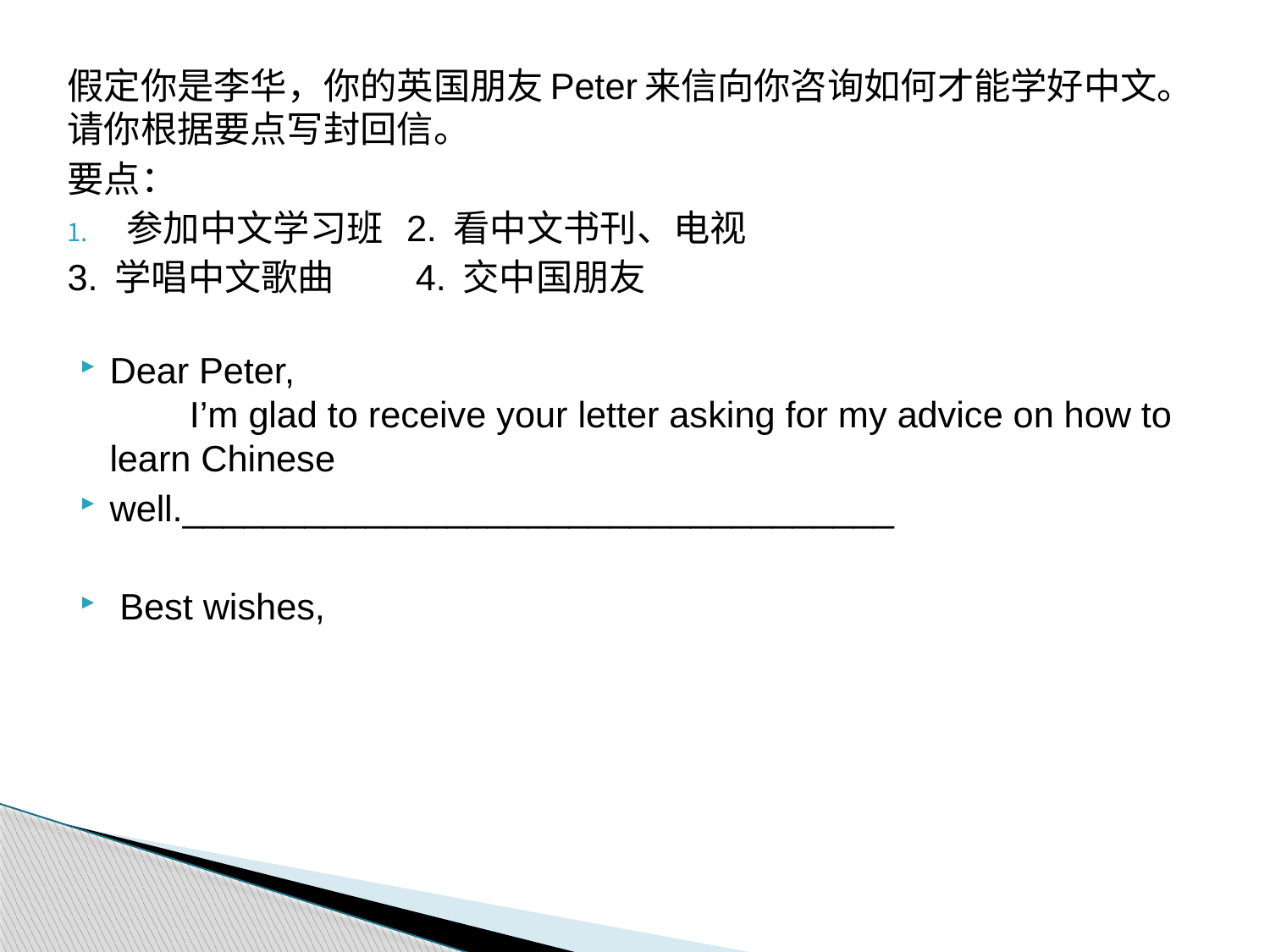

假定你是李华，你的英国朋友Peter来信向你咨询如何才能学好中文。请你根据要点写封回信。
要点：
参加中文学习班  2. 看中文书刊、电视
3. 学唱中文歌曲         4. 交中国朋友
Dear Peter,
　　I’m glad to receive your letter asking for my advice on how to learn Chinese
well.___________________________________

 Best wishes,